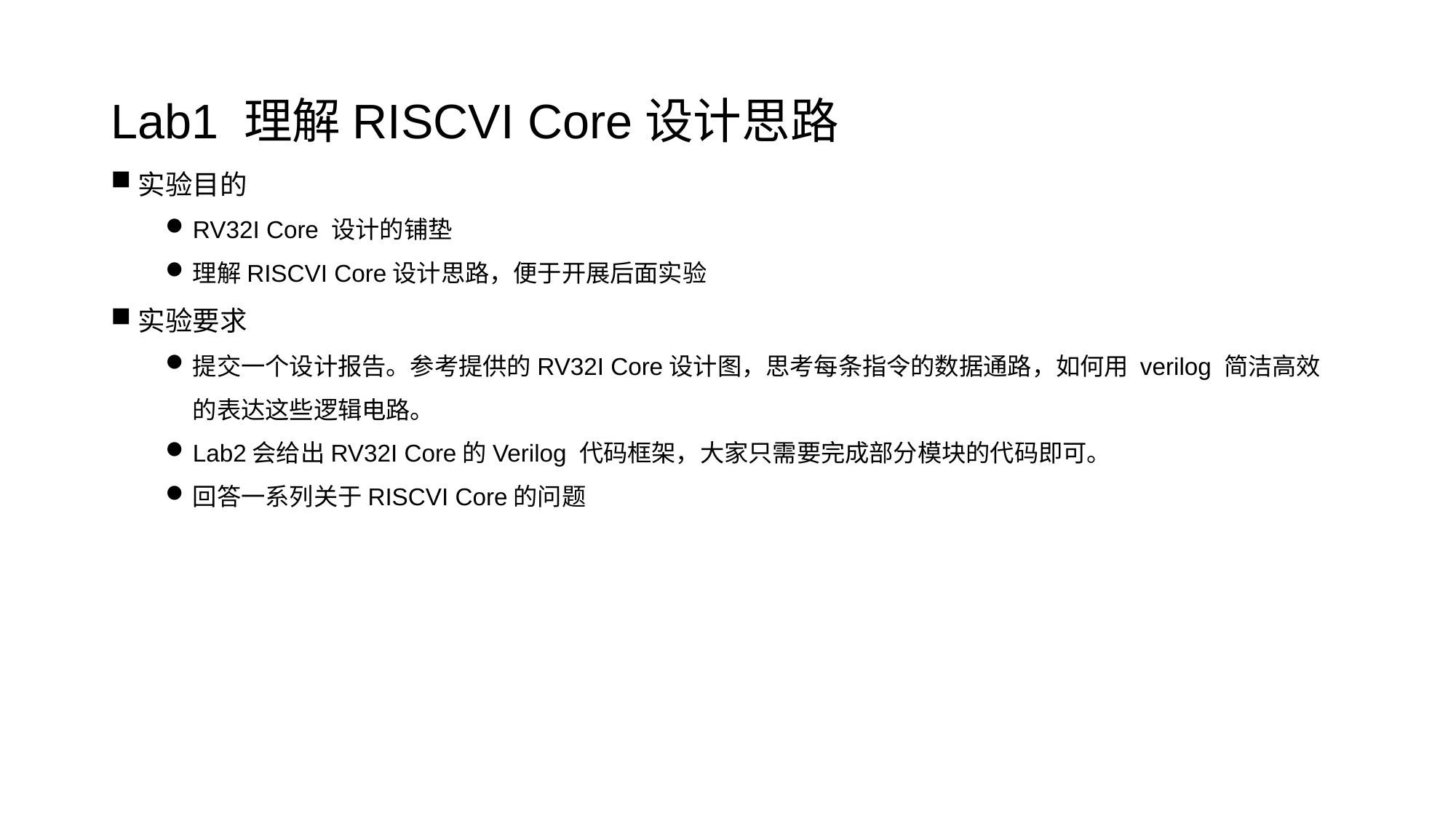

# Lab1 理解RISCVI Core设计思路
实验目的
RV32I Core 设计的铺垫
理解RISCVI Core设计思路，便于开展后面实验
实验要求
提交一个设计报告。参考提供的RV32I Core设计图，思考每条指令的数据通路，如何用 verilog 简洁高效的表达这些逻辑电路。
Lab2会给出RV32I Core的Verilog 代码框架，大家只需要完成部分模块的代码即可。
回答一系列关于RISCVI Core的问题